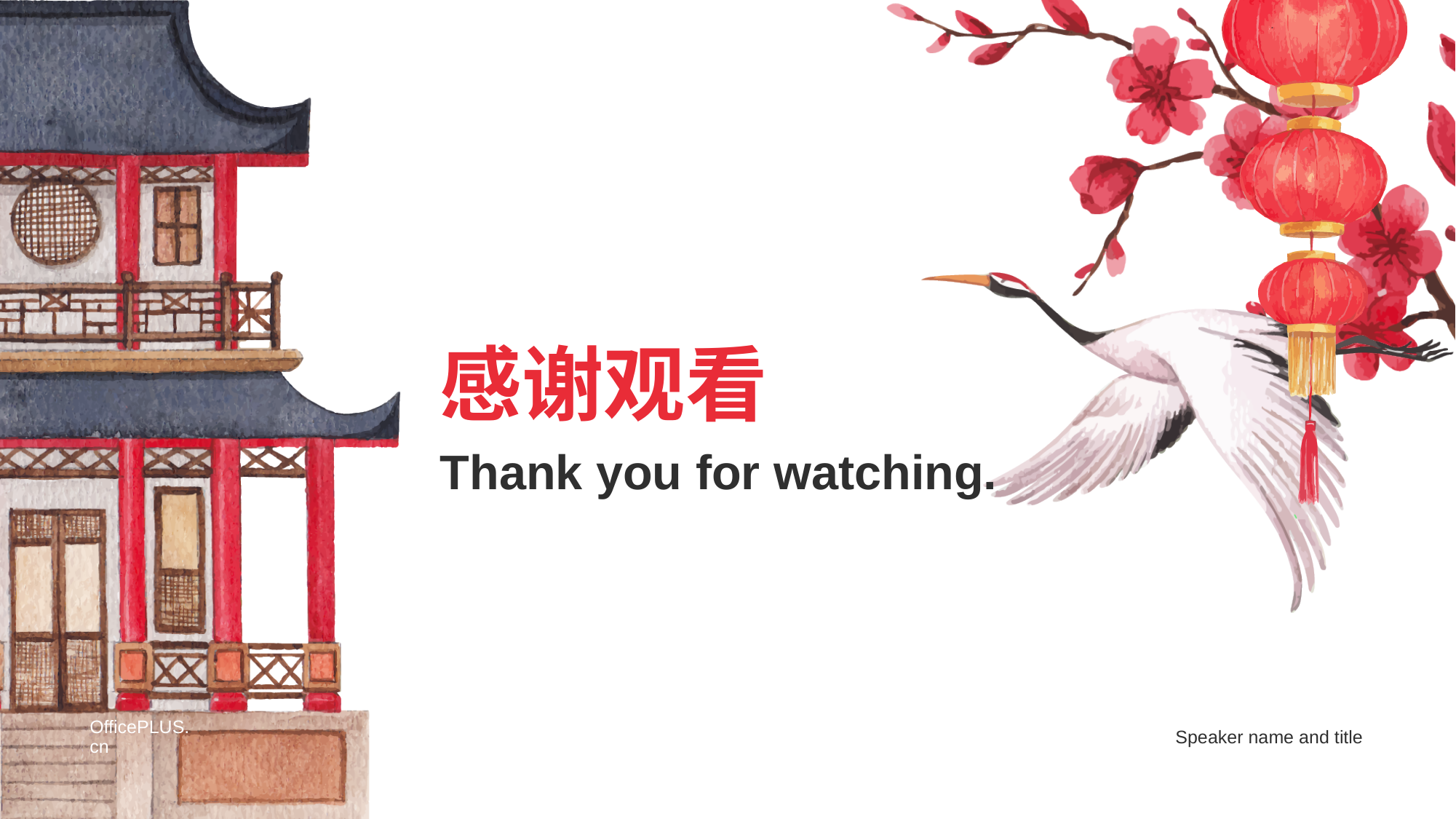

感谢观看
Thank you for watching.
OfficePLUS.cn
Speaker name and title